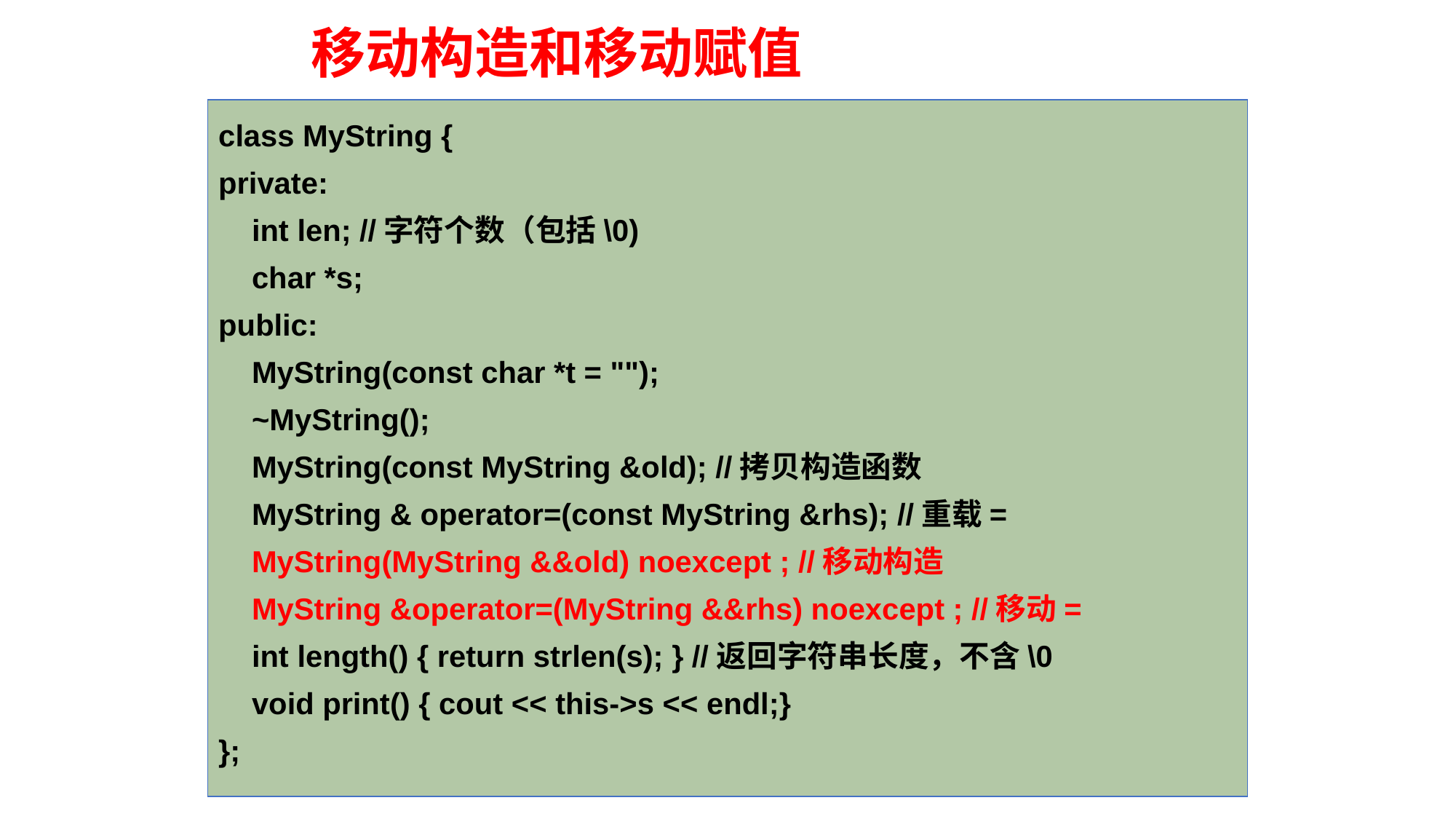

# 移动构造和移动赋值
class MyString {
private:
    int len; //字符个数（包括\0)
    char *s;
public:
    MyString(const char *t = "");
    ~MyString();
    MyString(const MyString &old); //拷贝构造函数
    MyString & operator=(const MyString &rhs); //重载=
    MyString(MyString &&old) noexcept ; //移动构造
    MyString &operator=(MyString &&rhs) noexcept ; //移动=
    int length() { return strlen(s); } //返回字符串长度，不含\0
    void print() { cout << this->s << endl;}
};